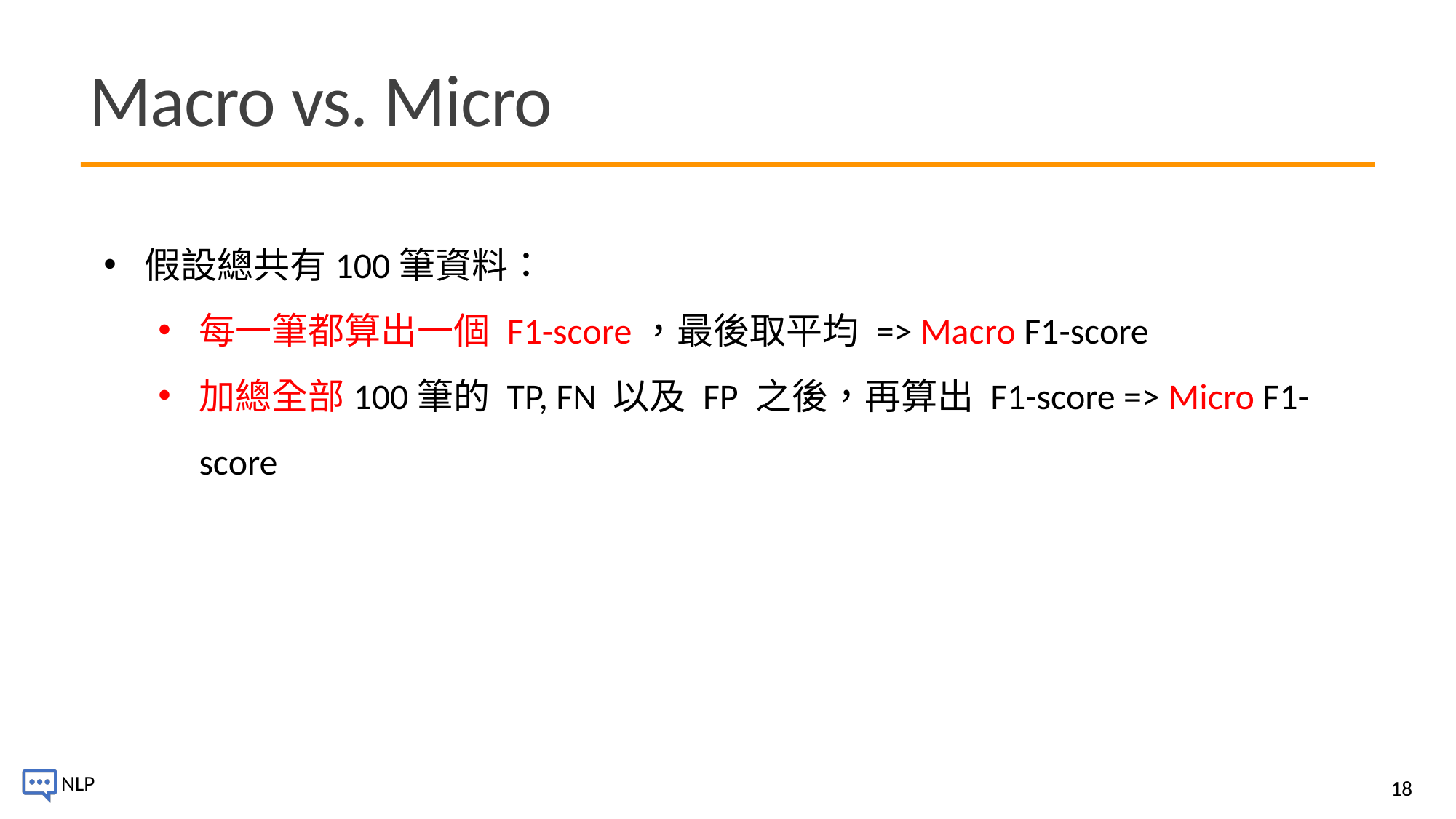

# Macro vs. Micro
假設總共有100筆資料：
每一筆都算出一個 F1-score，最後取平均 => Macro F1-score
加總全部100筆的 TP, FN 以及 FP 之後，再算出 F1-score => Micro F1-score
18